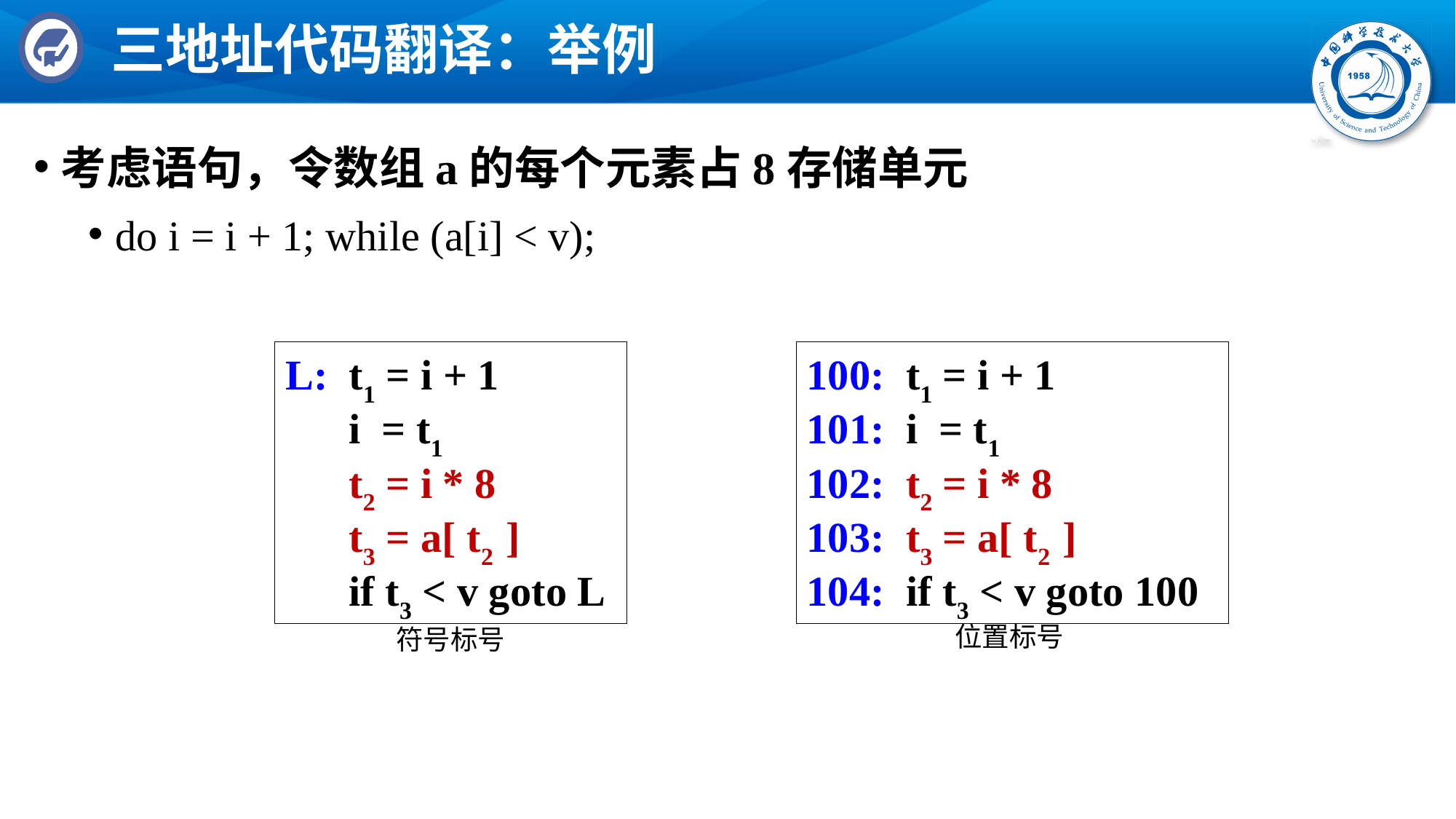

# 三地址代码翻译：举例
考虑语句，令数组a的每个元素占8存储单元
do i = i + 1; while (a[i] < v);
100:  t1 = i + 1
101:  i  = t1
102:  t2 = i * 8
103:  t3 = a[ t2  ]
104:  if t3 < v goto 100
L:  t1 = i + 1
      i  = t1
      t2 = i * 8
      t3 = a[ t2  ]
      if t3 < v goto L
位置标号
符号标号